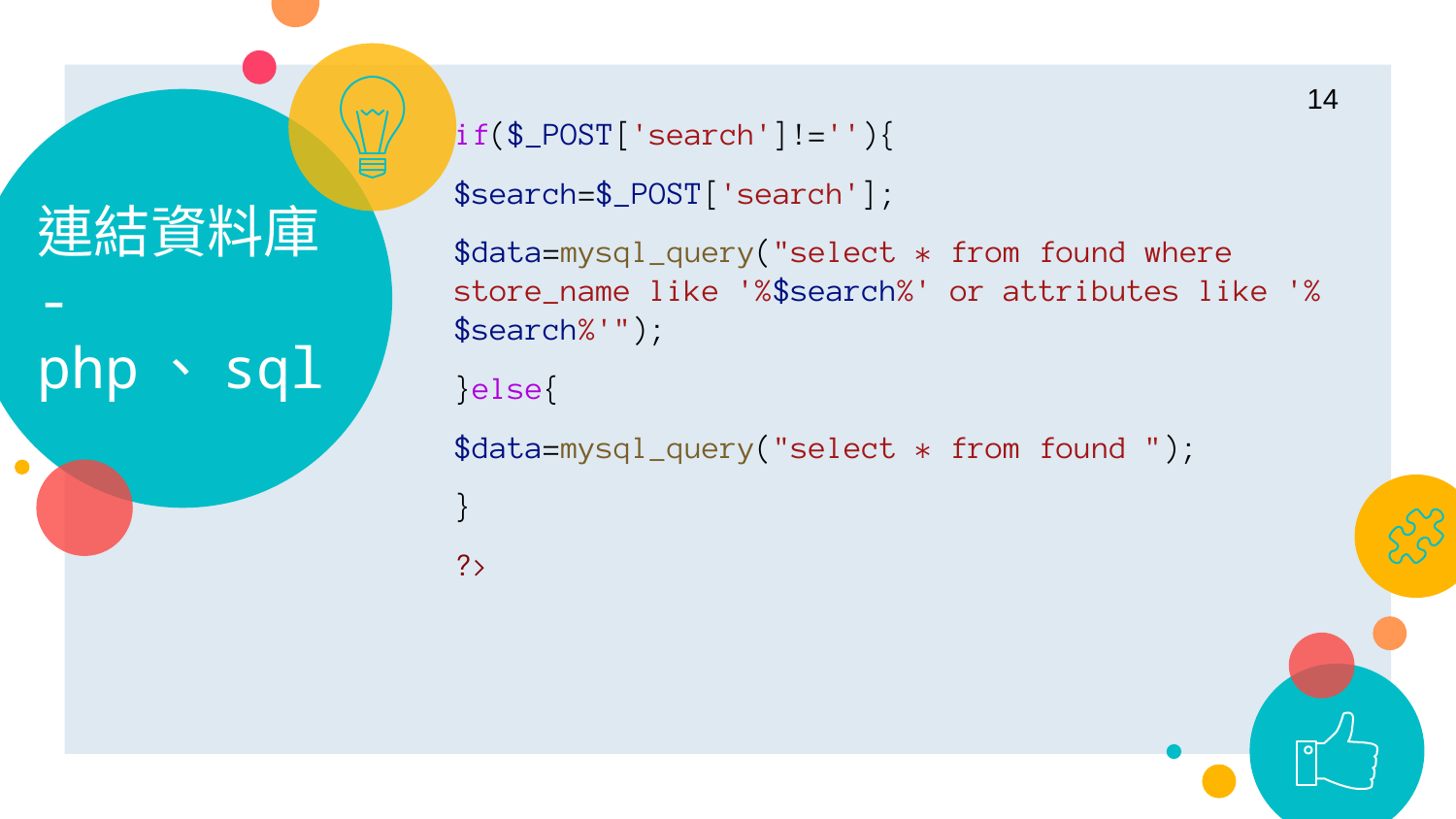

14
# 連結資料庫 -php、sql
if($_POST['search']!=''){
$search=$_POST['search'];
$data=mysql_query("select * from found where store_name like '%$search%' or attributes like '%$search%'");
}else{
$data=mysql_query("select * from found ");
}
?>